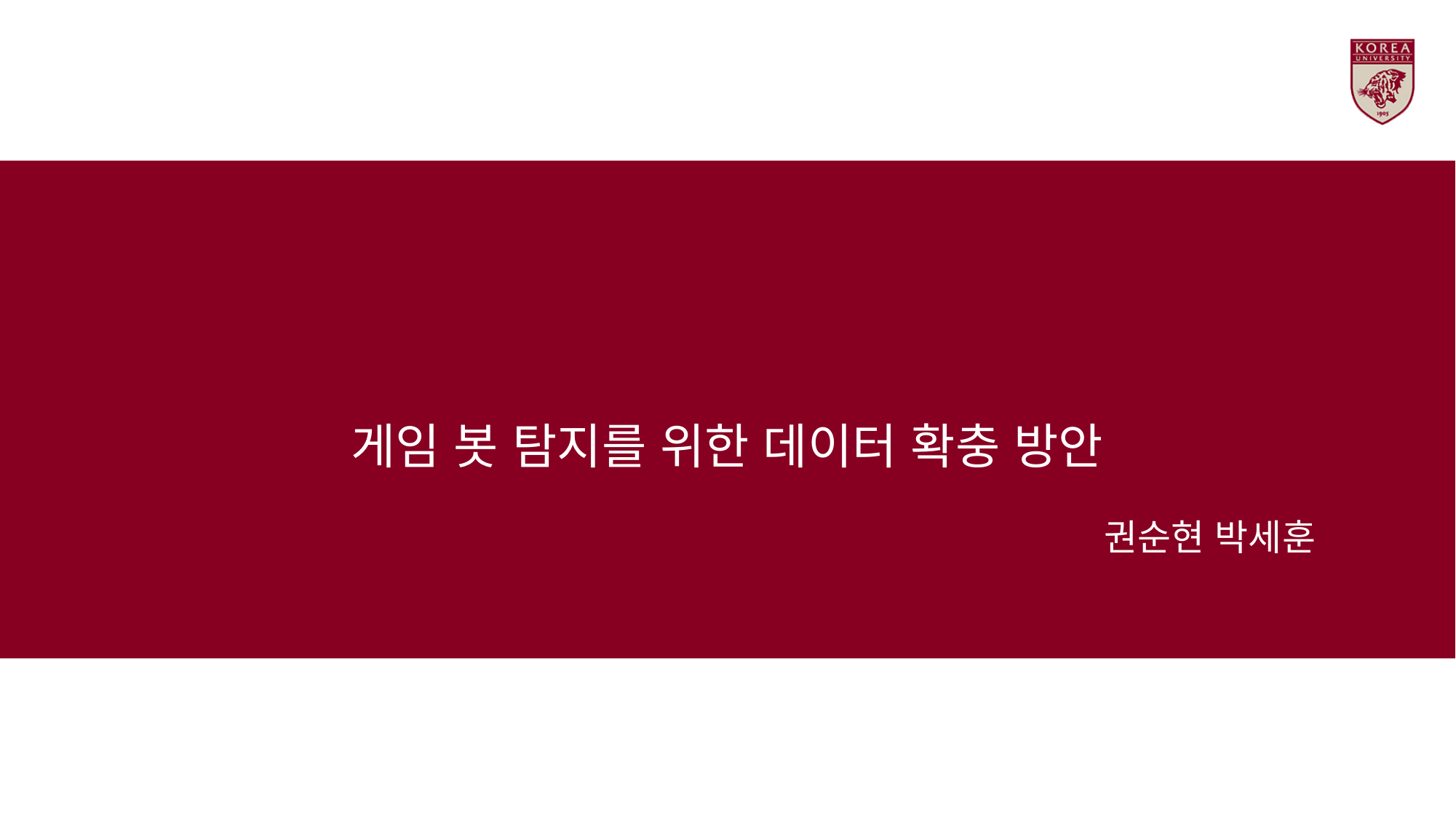

# 게임 봇 탐지를 위한 데이터 확충 방안
권순현 박세훈